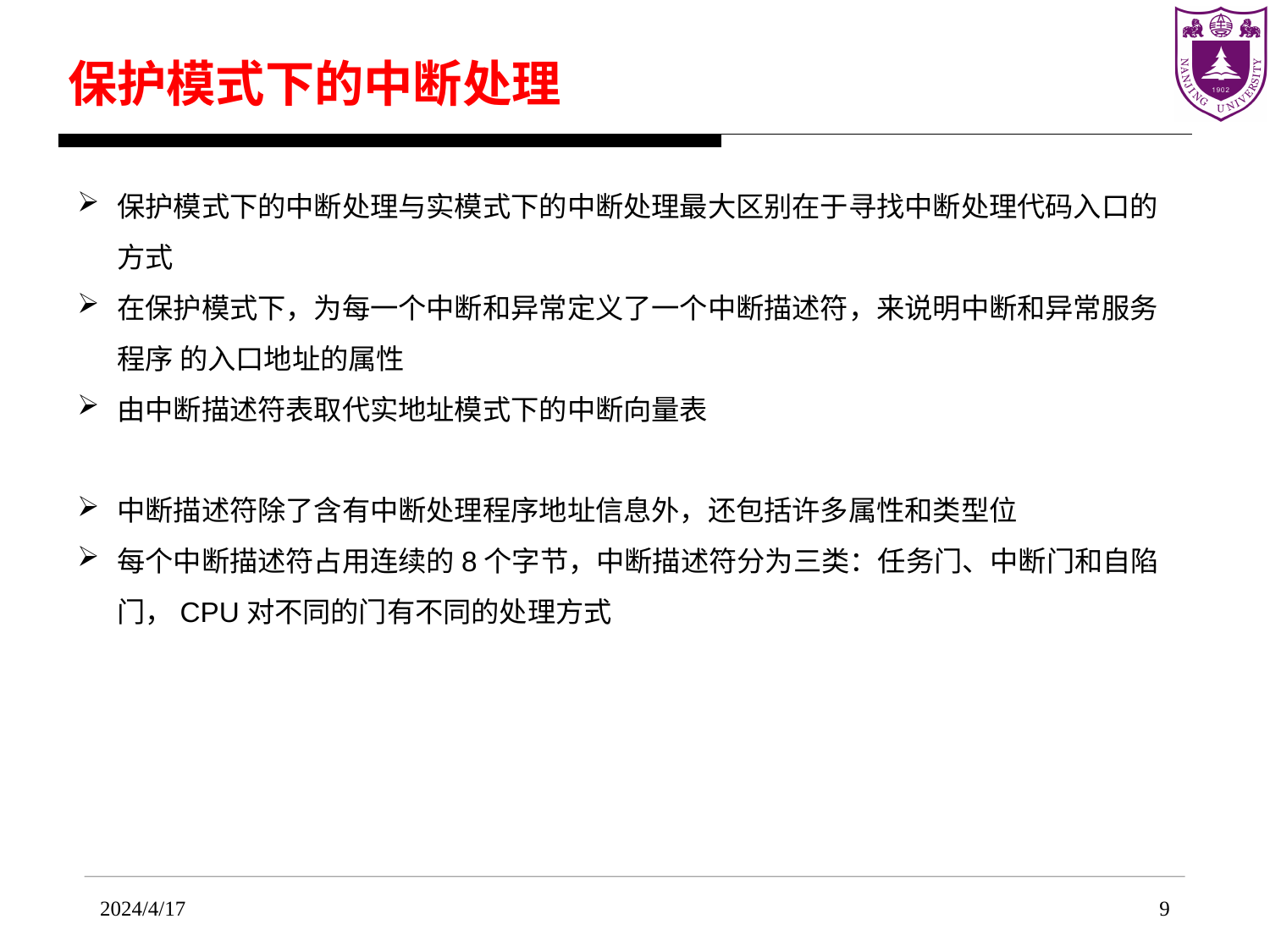

保护模式下的中断处理
保护模式下的中断处理与实模式下的中断处理最大区别在于寻找中断处理代码入口的方式
在保护模式下，为每一个中断和异常定义了一个中断描述符，来说明中断和异常服务程序 的入口地址的属性
由中断描述符表取代实地址模式下的中断向量表

中断描述符除了含有中断处理程序地址信息外，还包括许多属性和类型位
每个中断描述符占用连续的8个字节，中断描述符分为三类：任务门、中断门和自陷门，CPU对不同的门有不同的处理方式

2024/4/17
9